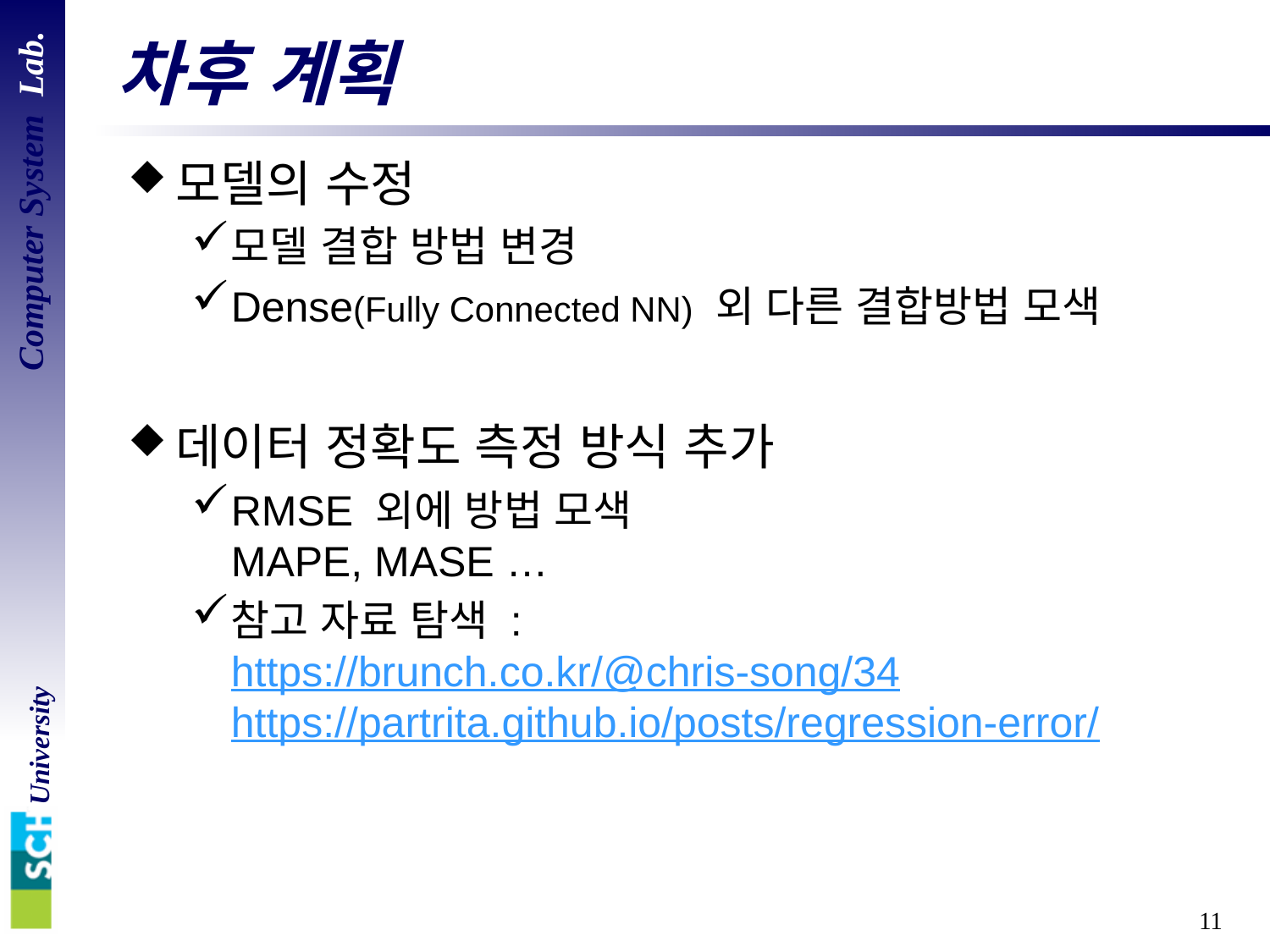

# 차후 계획
모델의 수정
모델 결합 방법 변경
Dense(Fully Connected NN) 외 다른 결합방법 모색

데이터 정확도 측정 방식 추가
RMSE 외에 방법 모색
MAPE, MASE …
참고 자료 탐색 :
https://brunch.co.kr/@chris-song/34
https://partrita.github.io/posts/regression-error/